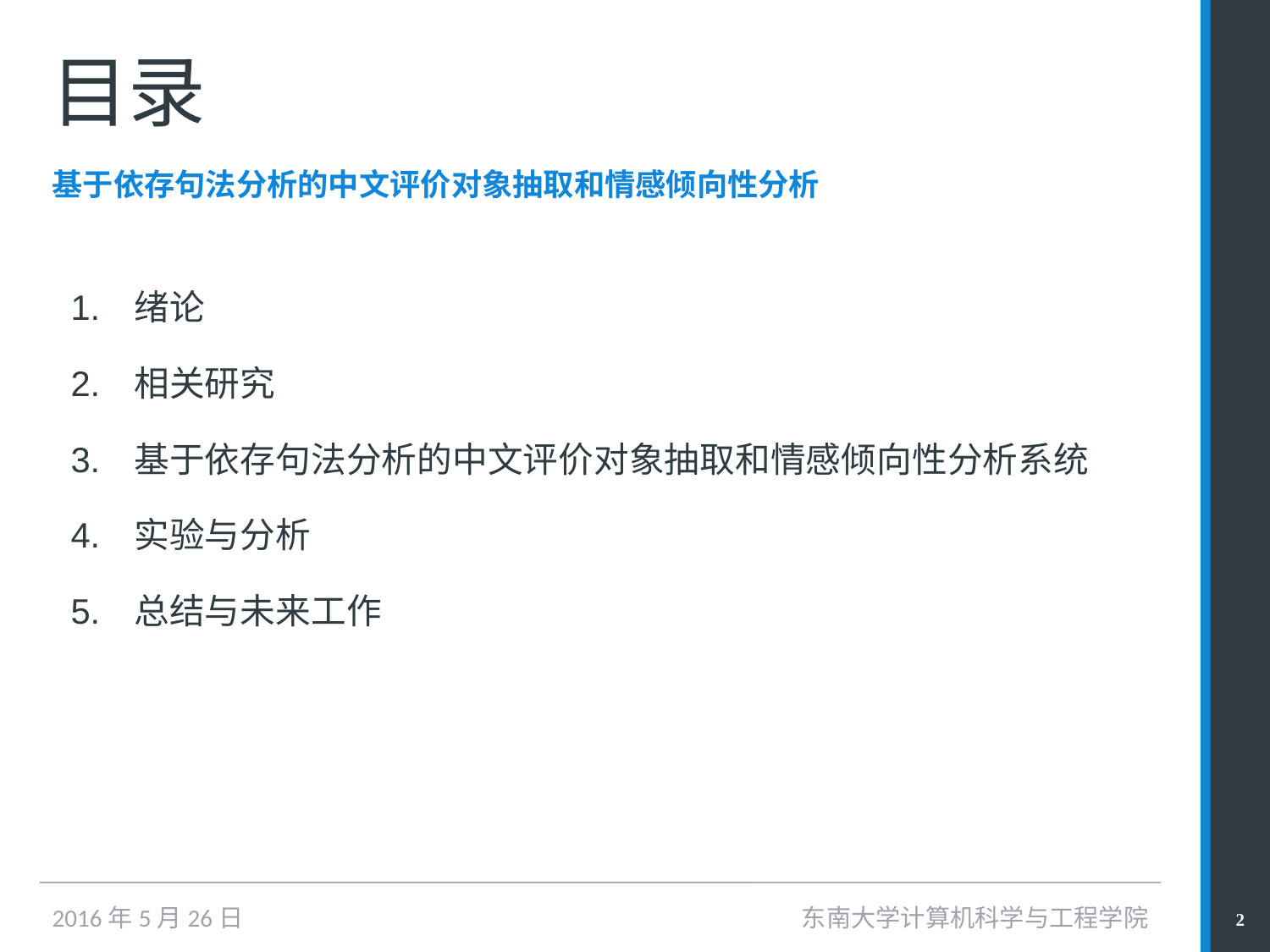

# 目录
基于依存句法分析的中文评价对象抽取和情感倾向性分析
绪论
相关研究
基于依存句法分析的中文评价对象抽取和情感倾向性分析系统
实验与分析
总结与未来工作

东南大学计算机科学与工程学院
2